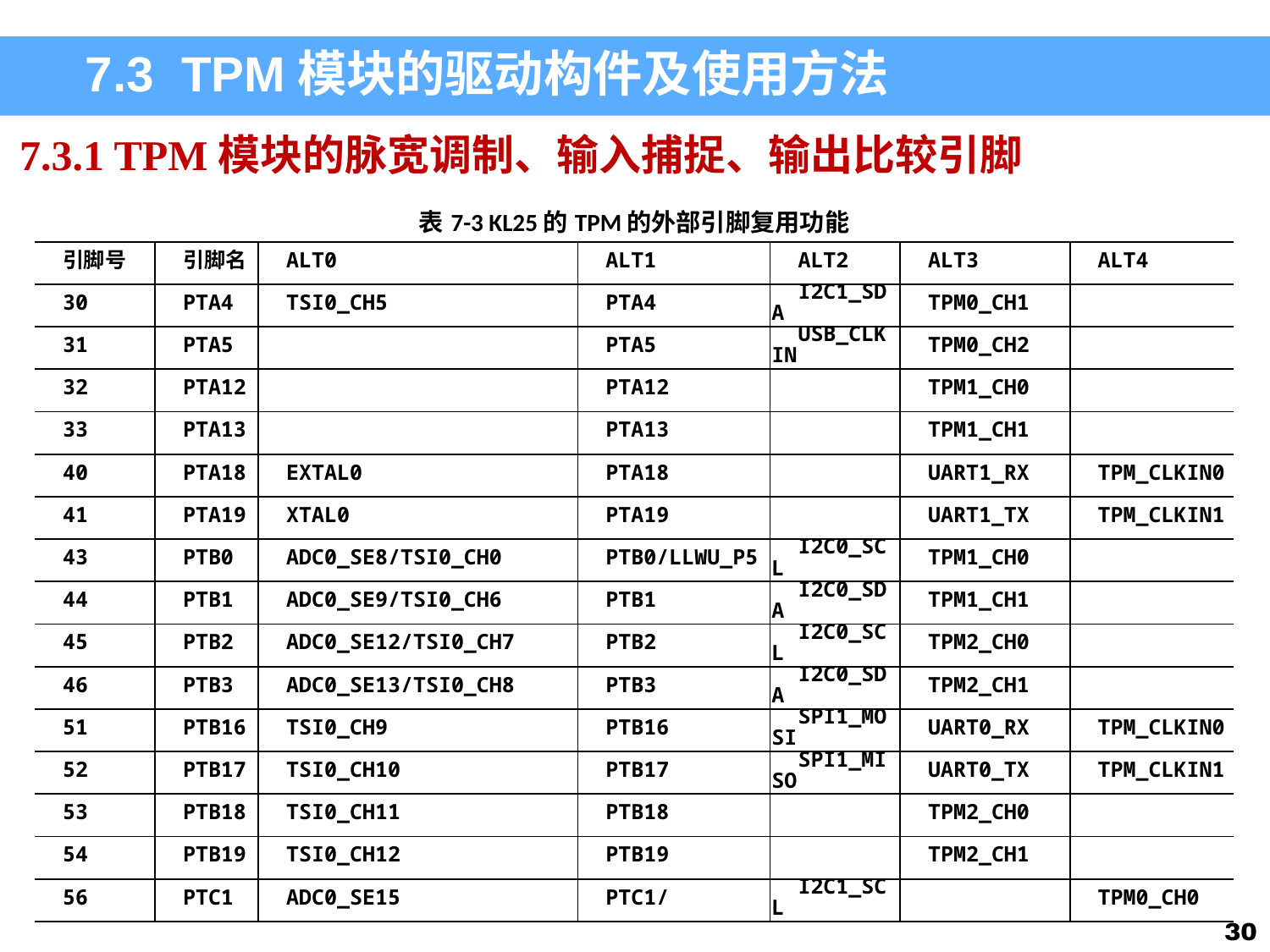

7.3  TPM模块的驱动构件及使用方法
7.3.1 TPM模块的脉宽调制、输入捕捉、输出比较引脚
| 表7-3 KL25的TPM的外部引脚复用功能 |  |  |  |  |  |  |
| --- | --- | --- | --- | --- | --- | --- |
| 引脚号 | 引脚名 | ALT0 | ALT1 | ALT2 | ALT3 | ALT4 |
| 30 | PTA4 | TSI0\_CH5 | PTA4 | I2C1\_SDA | TPM0\_CH1 |  |
| 31 | PTA5 |  | PTA5 | USB\_CLKIN | TPM0\_CH2 |  |
| 32 | PTA12 |  | PTA12 |  | TPM1\_CH0 |  |
| 33 | PTA13 |  | PTA13 |  | TPM1\_CH1 |  |
| 40 | PTA18 | EXTAL0 | PTA18 |  | UART1\_RX | TPM\_CLKIN0 |
| 41 | PTA19 | XTAL0 | PTA19 |  | UART1\_TX | TPM\_CLKIN1 |
| 43 | PTB0 | ADC0\_SE8/TSI0\_CH0 | PTB0/LLWU\_P5 | I2C0\_SCL | TPM1\_CH0 |  |
| 44 | PTB1 | ADC0\_SE9/TSI0\_CH6 | PTB1 | I2C0\_SDA | TPM1\_CH1 |  |
| 45 | PTB2 | ADC0\_SE12/TSI0\_CH7 | PTB2 | I2C0\_SCL | TPM2\_CH0 |  |
| 46 | PTB3 | ADC0\_SE13/TSI0\_CH8 | PTB3 | I2C0\_SDA | TPM2\_CH1 |  |
| 51 | PTB16 | TSI0\_CH9 | PTB16 | SPI1\_MOSI | UART0\_RX | TPM\_CLKIN0 |
| 52 | PTB17 | TSI0\_CH10 | PTB17 | SPI1\_MISO | UART0\_TX | TPM\_CLKIN1 |
| 53 | PTB18 | TSI0\_CH11 | PTB18 |  | TPM2\_CH0 |  |
| 54 | PTB19 | TSI0\_CH12 | PTB19 |  | TPM2\_CH1 |  |
| 56 | PTC1 | ADC0\_SE15 | PTC1/ | I2C1\_SCL |  | TPM0\_CH0 |
30